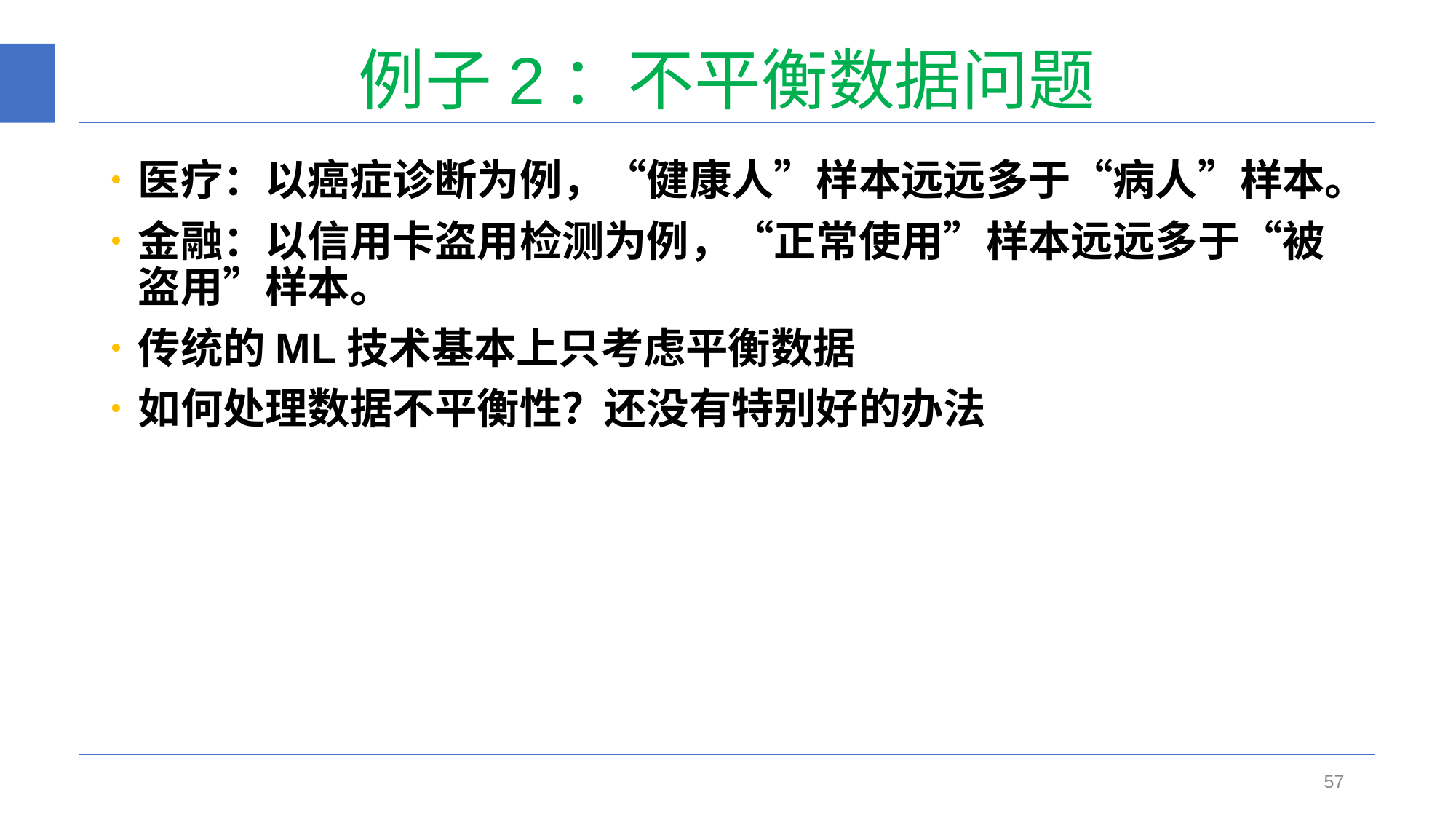

# 例子2：不平衡数据问题
医疗：以癌症诊断为例，“健康人”样本远远多于“病人”样本。
金融：以信用卡盗用检测为例，“正常使用”样本远远多于“被盗用”样本。
传统的ML技术基本上只考虑平衡数据
如何处理数据不平衡性？还没有特别好的办法
57